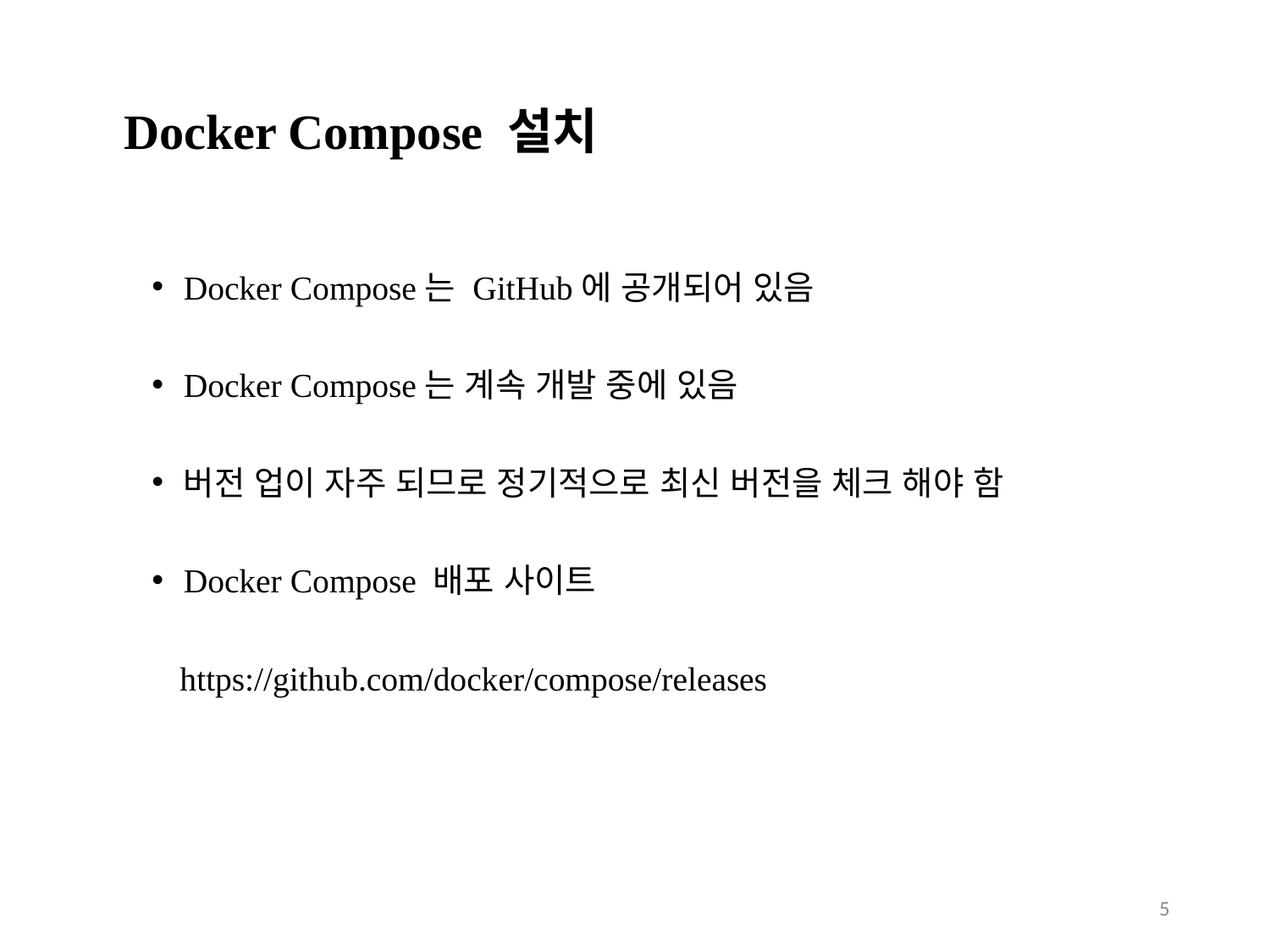

Docker Compose 설치
Docker Compose는 GitHub에 공개되어 있음
Docker Compose는 계속 개발 중에 있음
버전 업이 자주 되므로 정기적으로 최신 버전을 체크 해야 함
Docker Compose 배포 사이트
   https://github.com/docker/compose/releases
5